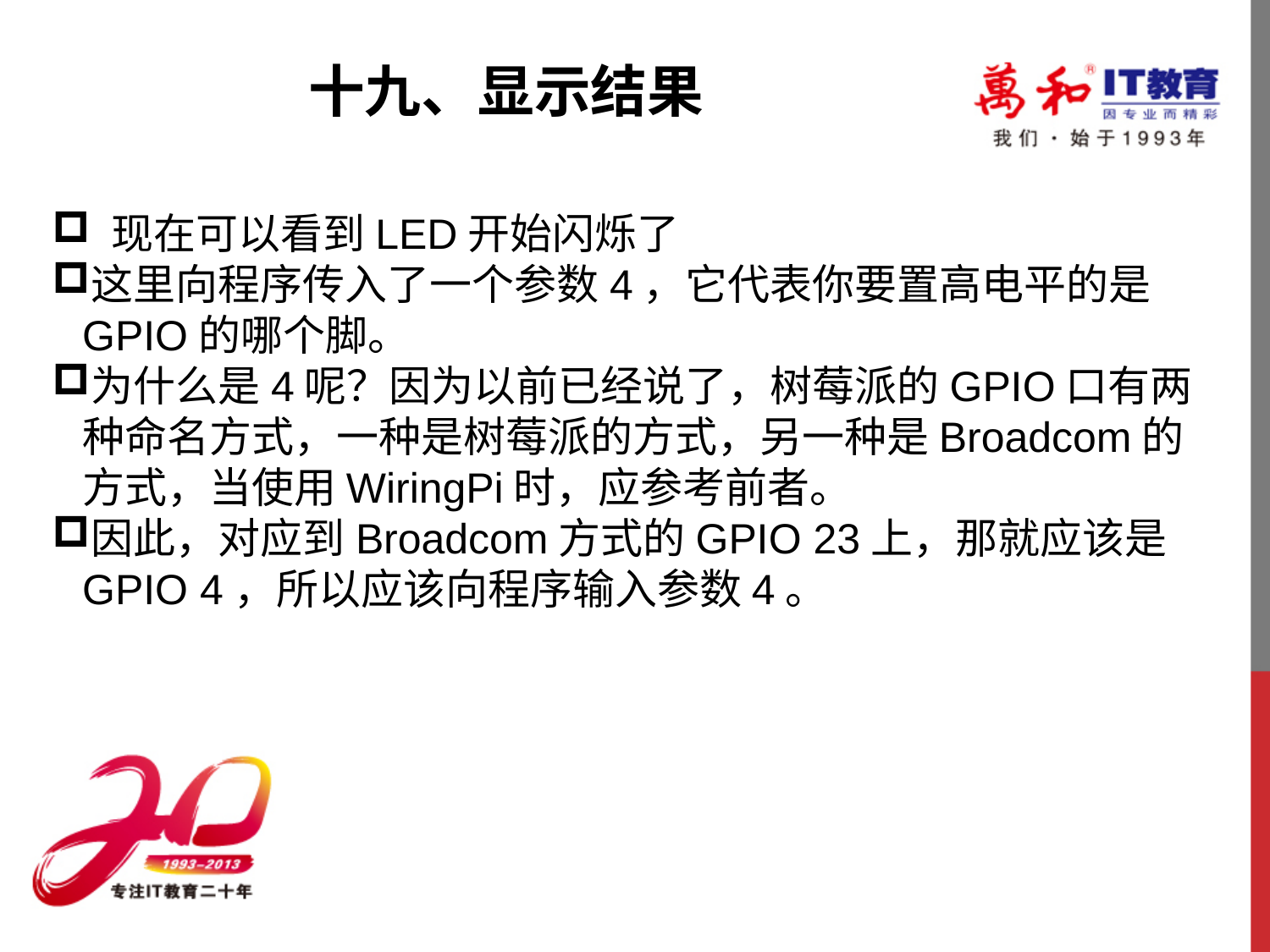

十九、显示结果

 现在可以看到LED开始闪烁了
这里向程序传入了一个参数4，它代表你要置高电平的是GPIO的哪个脚。
为什么是4呢？因为以前已经说了，树莓派的GPIO口有两种命名方式，一种是树莓派的方式，另一种是Broadcom的方式，当使用WiringPi时，应参考前者。
因此，对应到Broadcom方式的GPIO 23上，那就应该是GPIO 4，所以应该向程序输入参数4。